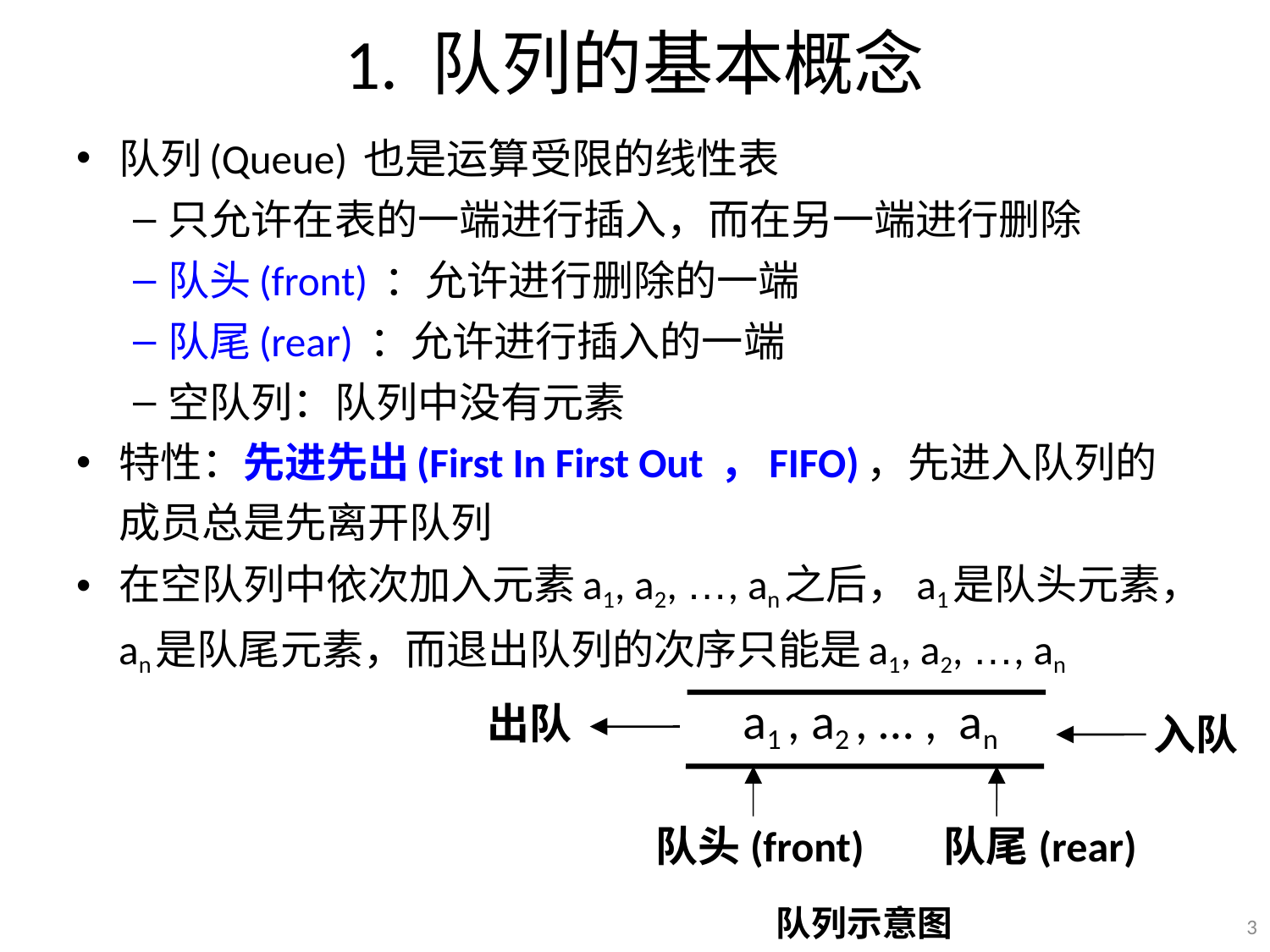

# 1. 队列的基本概念
队列(Queue) 也是运算受限的线性表
只允许在表的一端进行插入，而在另一端进行删除
队头(front) ：允许进行删除的一端
队尾(rear) ：允许进行插入的一端
空队列：队列中没有元素
特性：先进先出(First In First Out ，FIFO)，先进入队列的成员总是先离开队列
在空队列中依次加入元素a1, a2, …, an之后，a1是队头元素，an是队尾元素，而退出队列的次序只能是a1, a2, …, an

出队

a1 , a2 , … ,  an

入队

队头(front)

队尾(rear)
队列示意图
3